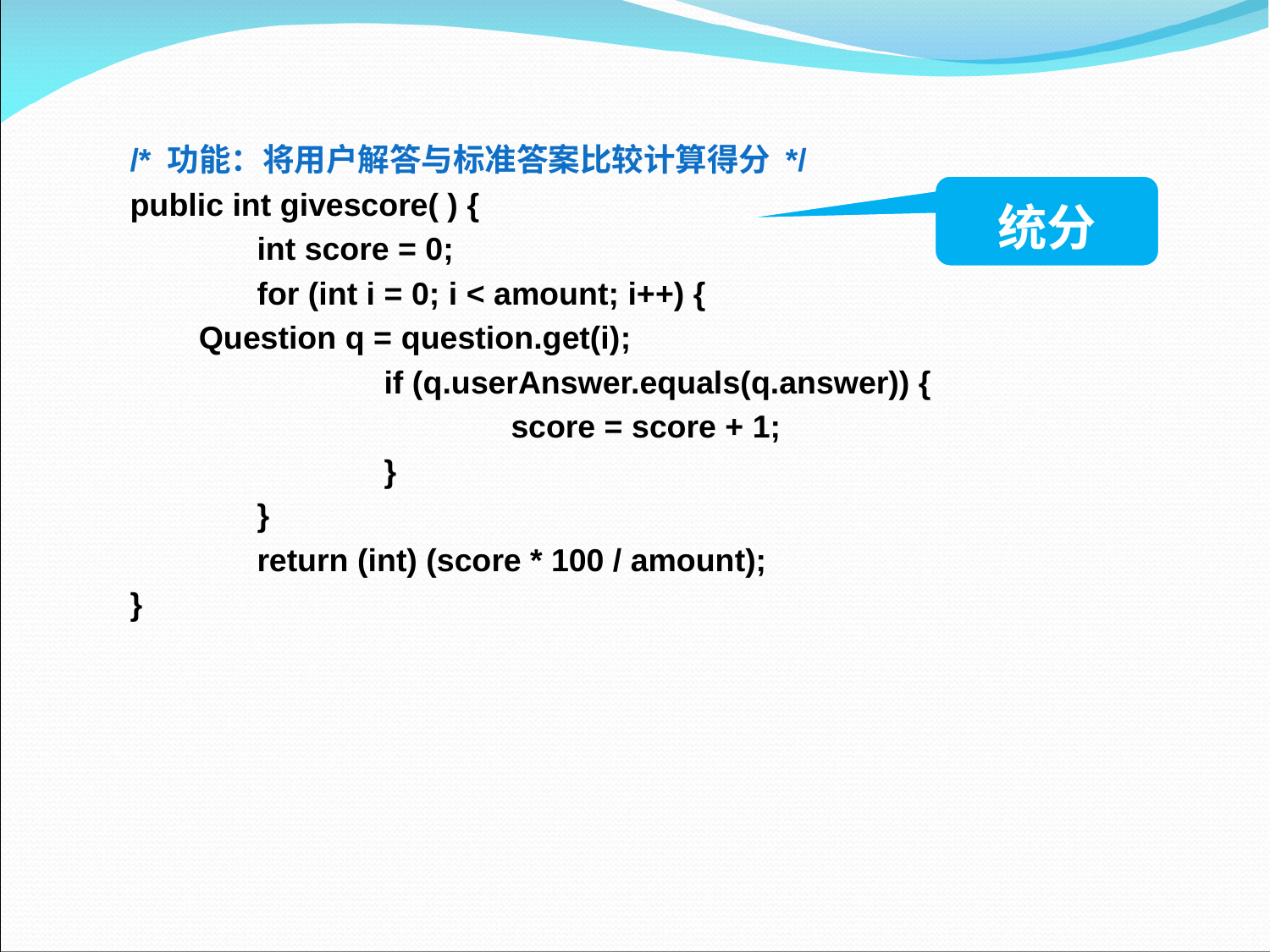

/* 功能：将用户解答与标准答案比较计算得分 */
  	public int givescore( ) {
  		int score = 0;
  		for (int i = 0; i < amount; i++) {
            Question q = question.get(i);
  			if (q.userAnswer.equals(q.answer)) {
  				score = score + 1;
  			}
  		}
  		return (int) (score * 100 / amount);
 	}

统分